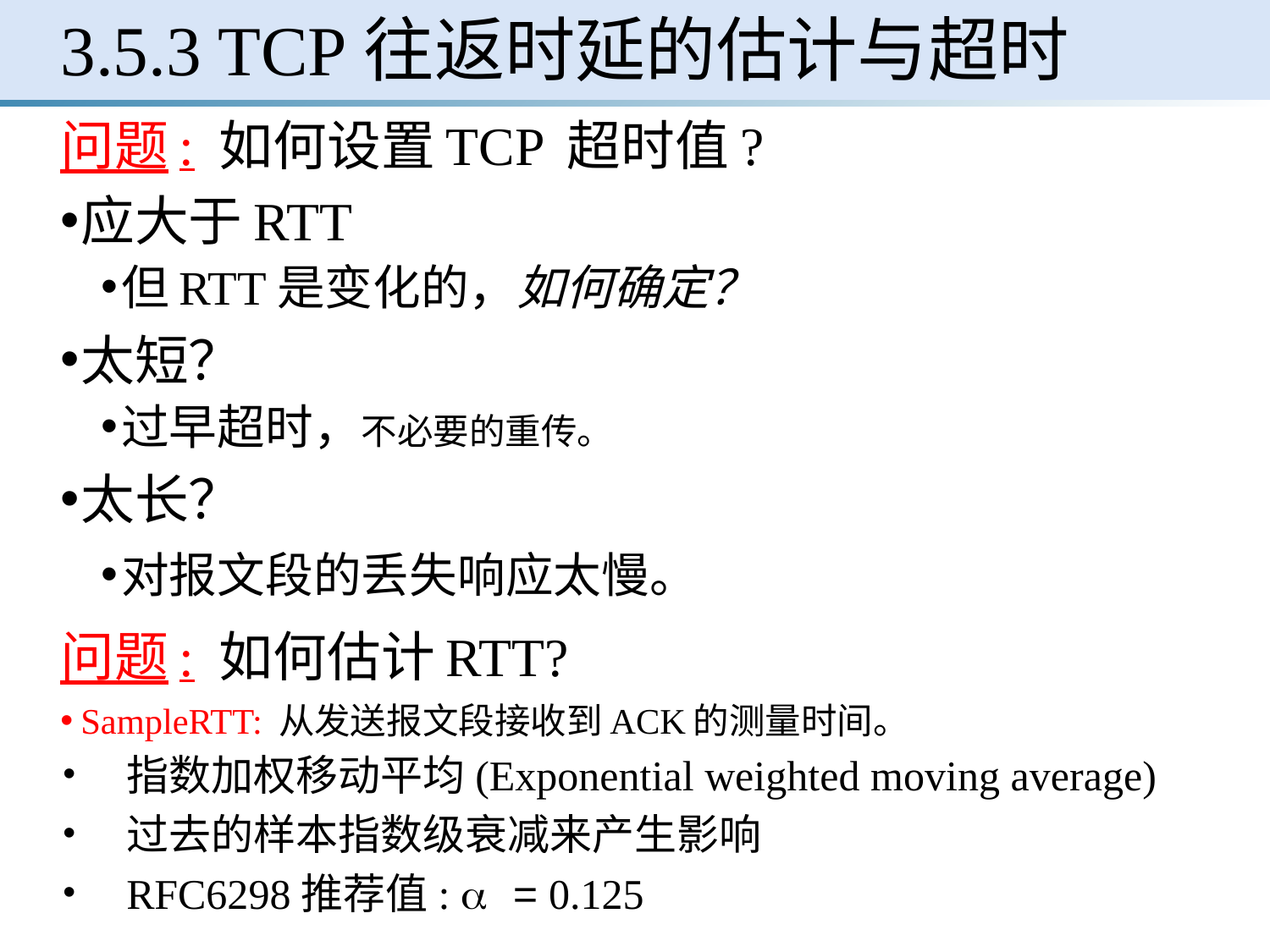

# 3.5.3 TCP往返时延的估计与超时
问题: 如何设置TCP 超时值?
应大于RTT
但RTT是变化的，如何确定？
太短？
过早超时，不必要的重传。
太长？
对报文段的丢失响应太慢。
问题: 如何估计RTT?
SampleRTT: 从发送报文段接收到ACK的测量时间。
指数加权移动平均(Exponential weighted moving average)
过去的样本指数级衰减来产生影响
RFC6298推荐值: α = 0.125